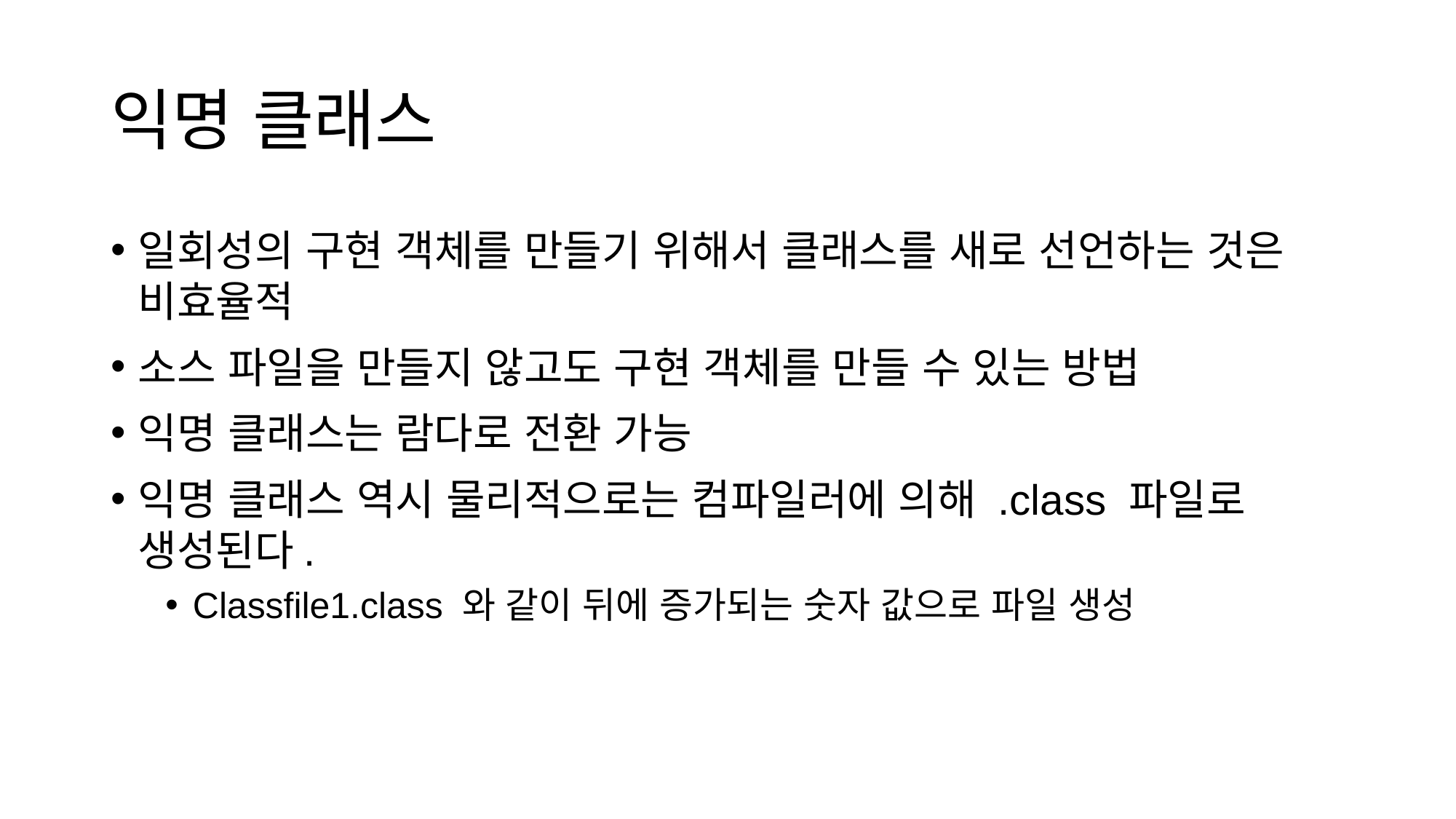

# 익명 클래스
일회성의 구현 객체를 만들기 위해서 클래스를 새로 선언하는 것은 비효율적
소스 파일을 만들지 않고도 구현 객체를 만들 수 있는 방법
익명 클래스는 람다로 전환 가능
익명 클래스 역시 물리적으로는 컴파일러에 의해 .class 파일로 생성된다.
Classfile1.class 와 같이 뒤에 증가되는 숫자 값으로 파일 생성